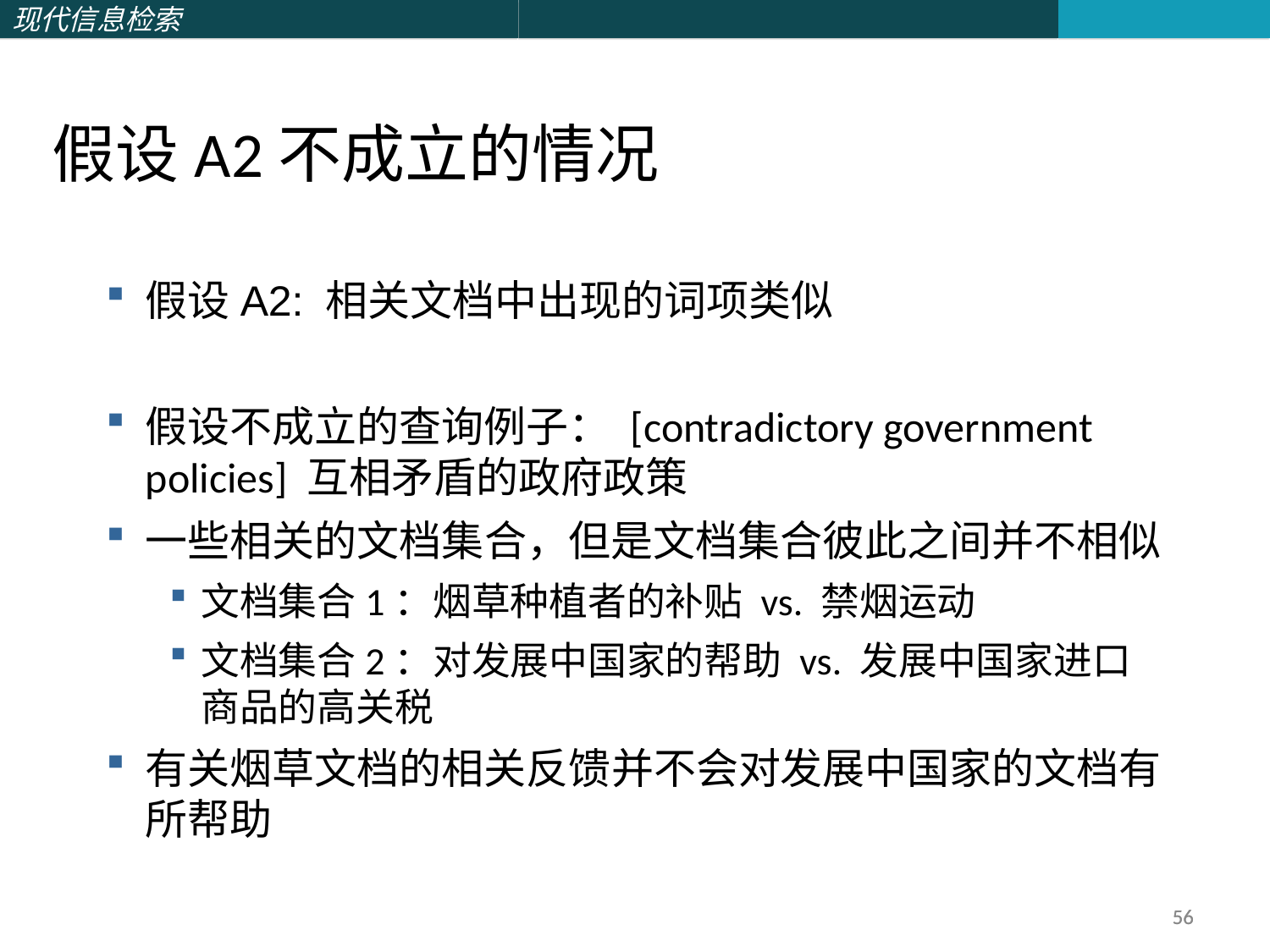

假设A2不成立的情况
假设A2: 相关文档中出现的词项类似

假设不成立的查询例子： [contradictory government policies] 互相矛盾的政府政策
一些相关的文档集合，但是文档集合彼此之间并不相似
文档集合1：烟草种植者的补贴 vs. 禁烟运动
文档集合2：对发展中国家的帮助 vs. 发展中国家进口商品的高关税
有关烟草文档的相关反馈并不会对发展中国家的文档有所帮助
56
56